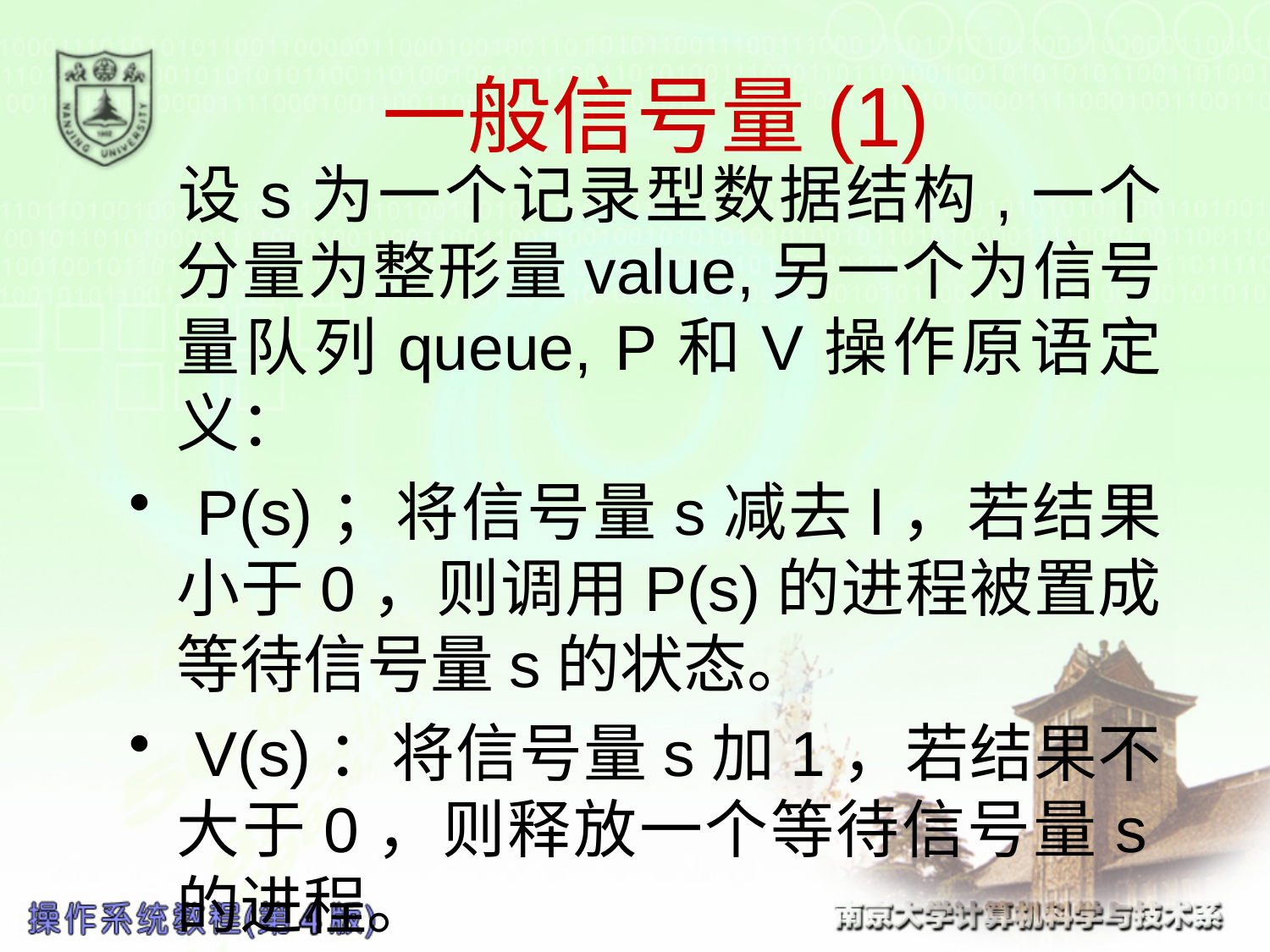

# 一般信号量(1)
  设s为一个记录型数据结构,一个分量为整形量value,另一个为信号量队列queue, P和V操作原语定义：
 P(s)；将信号量s减去l，若结果小于0，则调用P(s)的进程被置成等待信号量s的状态。
 V(s)：将信号量s加1，若结果不大于0，则释放一个等待信号量s的进程。